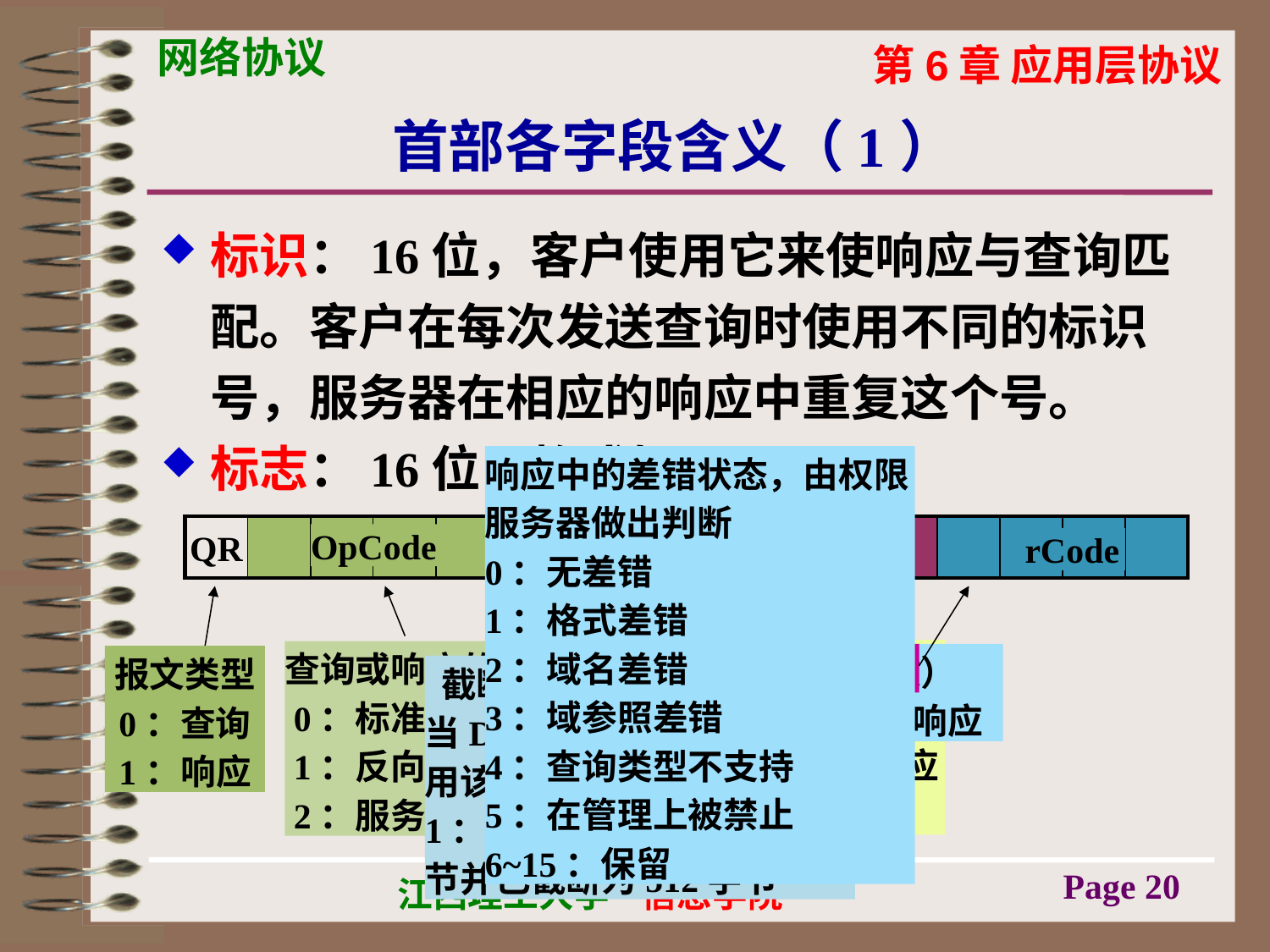

# 首部各字段含义（1）
标识：16位，客户使用它来使响应与查询匹配。客户在每次发送查询时使用不同的标识号，服务器在相应的响应中重复这个号。
标志：16位，格式如下：
响应中的差错状态，由权限服务器做出判断
0：无差错
1：格式差错
2：域名差错
3：域参照差错
4：查询类型不支持
5：在管理上被禁止
6~15：保留

| QR |  |  |  |  | AA | TC | RD | RA |  |  |  |  |  |  |  |
| --- | --- | --- | --- | --- | --- | --- | --- | --- | --- | --- | --- | --- | --- | --- | --- |
OpCode
3个0
rCode

保留字段

 要求递归
1：客户希望得到递归回答
在查询报文中置位，在响应报文中重复置位

递归可用（响应报文）
1：表示可得到递归响应

 截断的（响应报文中）
当DNS使用UDP服务时使 用该标志。
1：表示响应已超过512字节并已截断为512字节

报文类型
0：查询
1：响应

查询或响应的类型
 0：标准
 1：反向
 2：服务状态请求

授权回答（响应报文中）
 1：服务器是权限服务器
Page 20